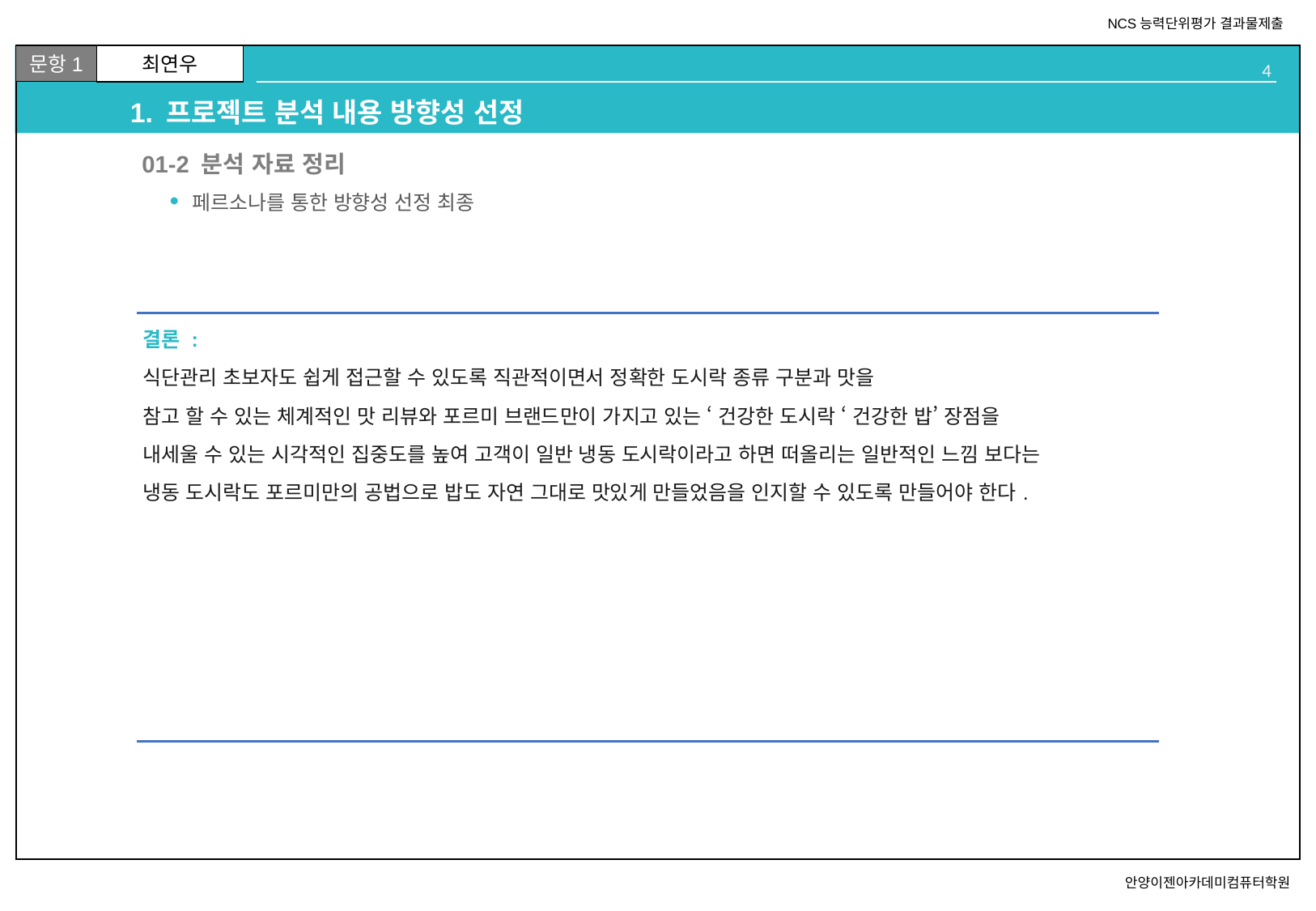

# 1. 프로젝트 분석 내용 방향성 선정
02
01-2 분석 자료 정리
페르소나를 통한 방향성 선정 최종
| 결론 : 식단관리 초보자도 쉽게 접근할 수 있도록 직관적이면서 정확한 도시락 종류 구분과 맛을 참고 할 수 있는 체계적인 맛 리뷰와 포르미 브랜드만이 가지고 있는 ‘ 건강한 도시락 ‘ 건강한 밥’ 장점을 내세울 수 있는 시각적인 집중도를 높여 고객이 일반 냉동 도시락이라고 하면 떠올리는 일반적인 느낌 보다는 냉동 도시락도 포르미만의 공법으로 밥도 자연 그대로 맛있게 만들었음을 인지할 수 있도록 만들어야 한다. |
| --- |